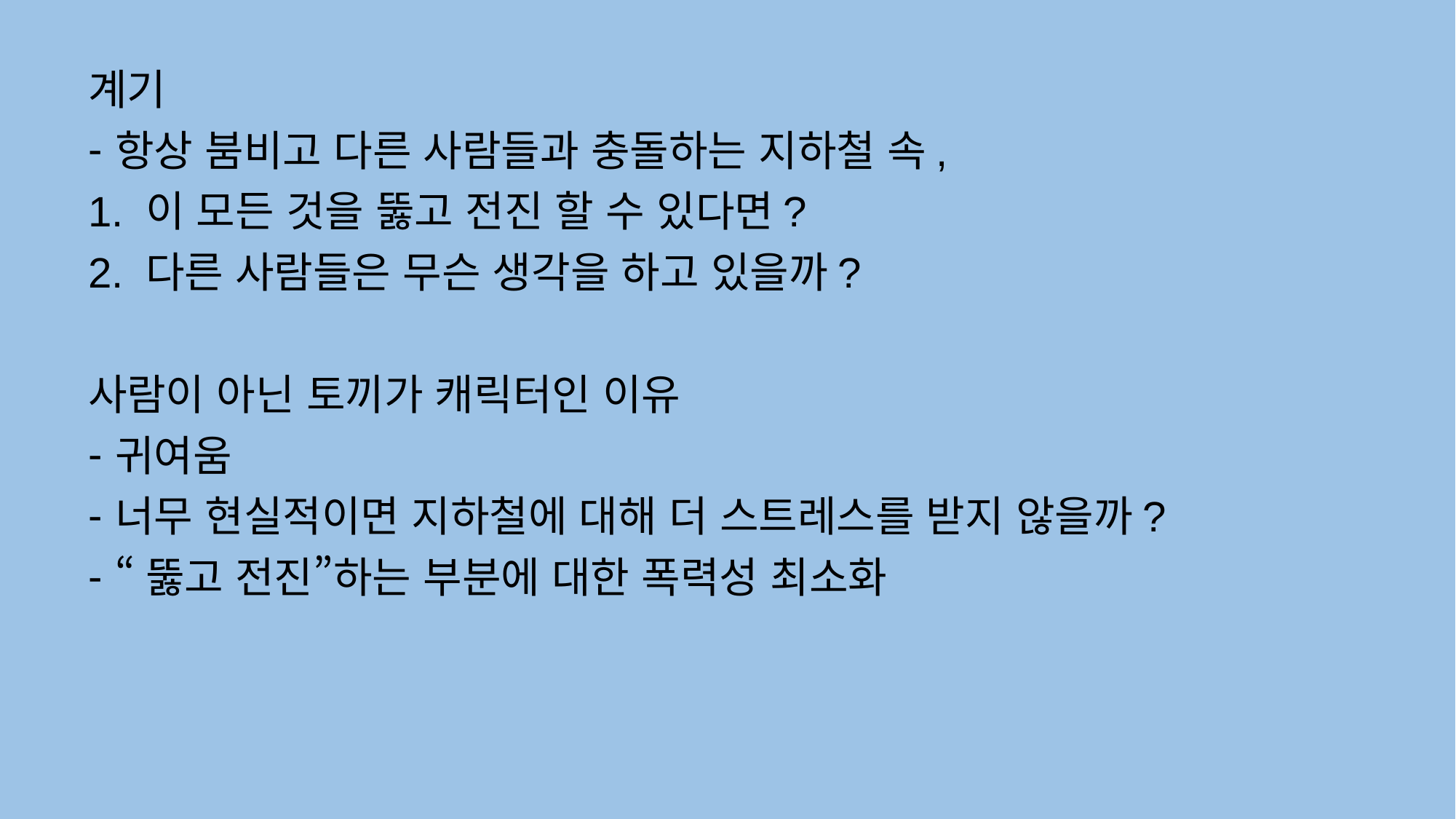

계기
항상 붐비고 다른 사람들과 충돌하는 지하철 속,
1. 이 모든 것을 뚫고 전진 할 수 있다면?
2. 다른 사람들은 무슨 생각을 하고 있을까?

사람이 아닌 토끼가 캐릭터인 이유
귀여움
너무 현실적이면 지하철에 대해 더 스트레스를 받지 않을까?
“뚫고 전진”하는 부분에 대한 폭력성 최소화